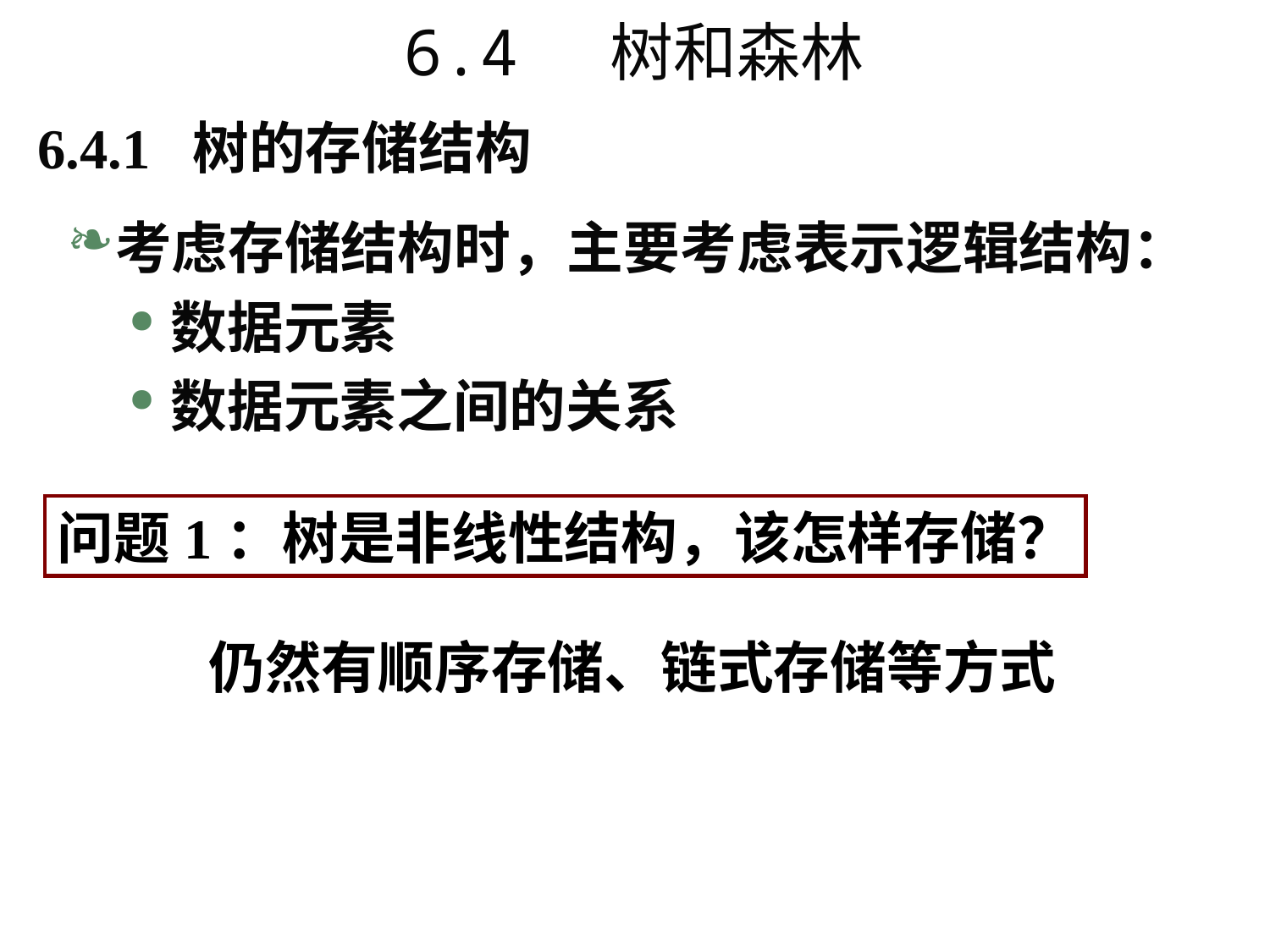

6.4  树和森林
6.4.1  树的存储结构
考虑存储结构时，主要考虑表示逻辑结构：
数据元素
数据元素之间的关系
问题1：树是非线性结构，该怎样存储？
仍然有顺序存储、链式存储等方式